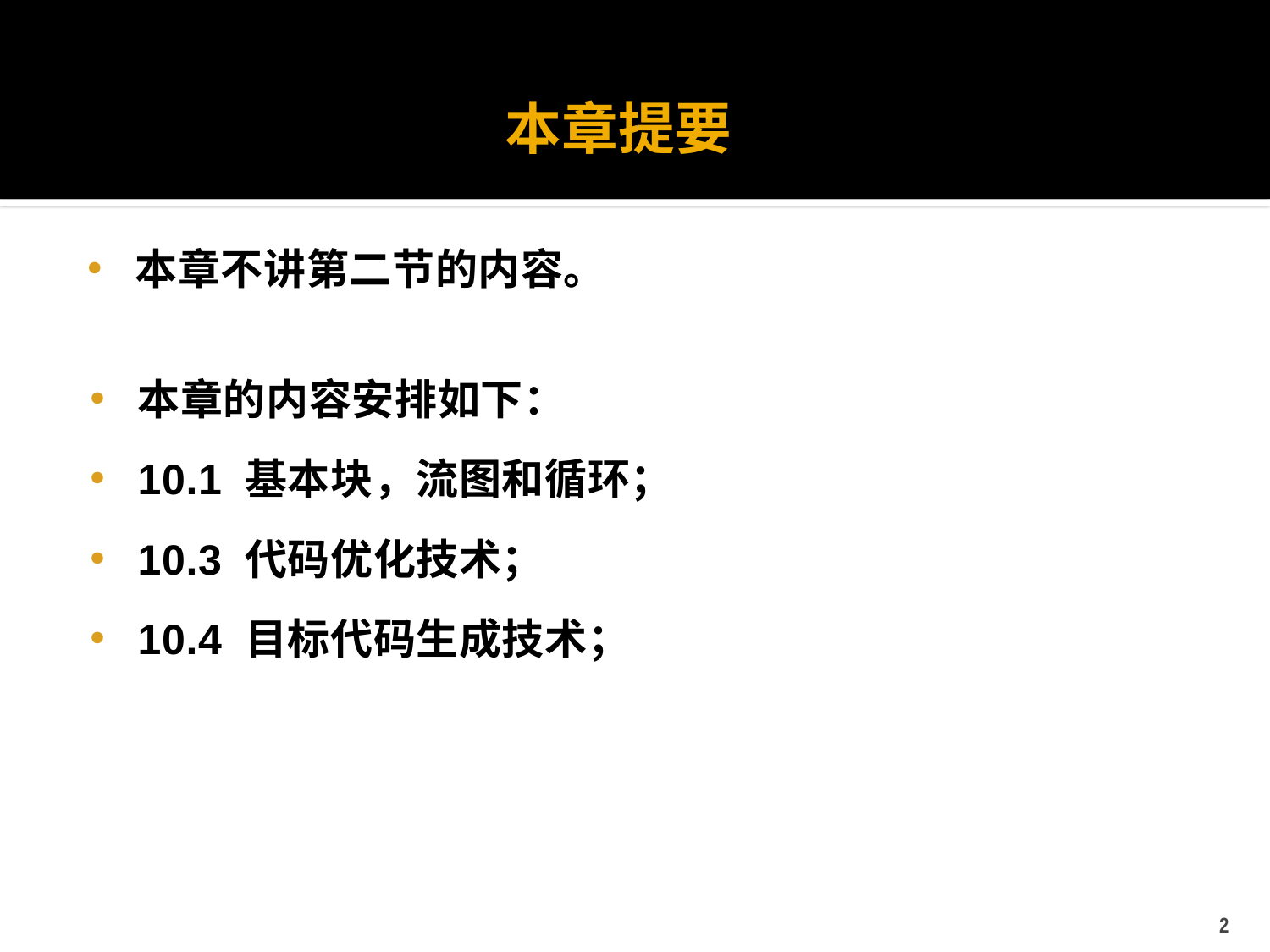

# 本章提要
本章不讲第二节的内容。
本章的内容安排如下：
10.1 基本块，流图和循环；
10.3 代码优化技术；
10.4 目标代码生成技术；
2